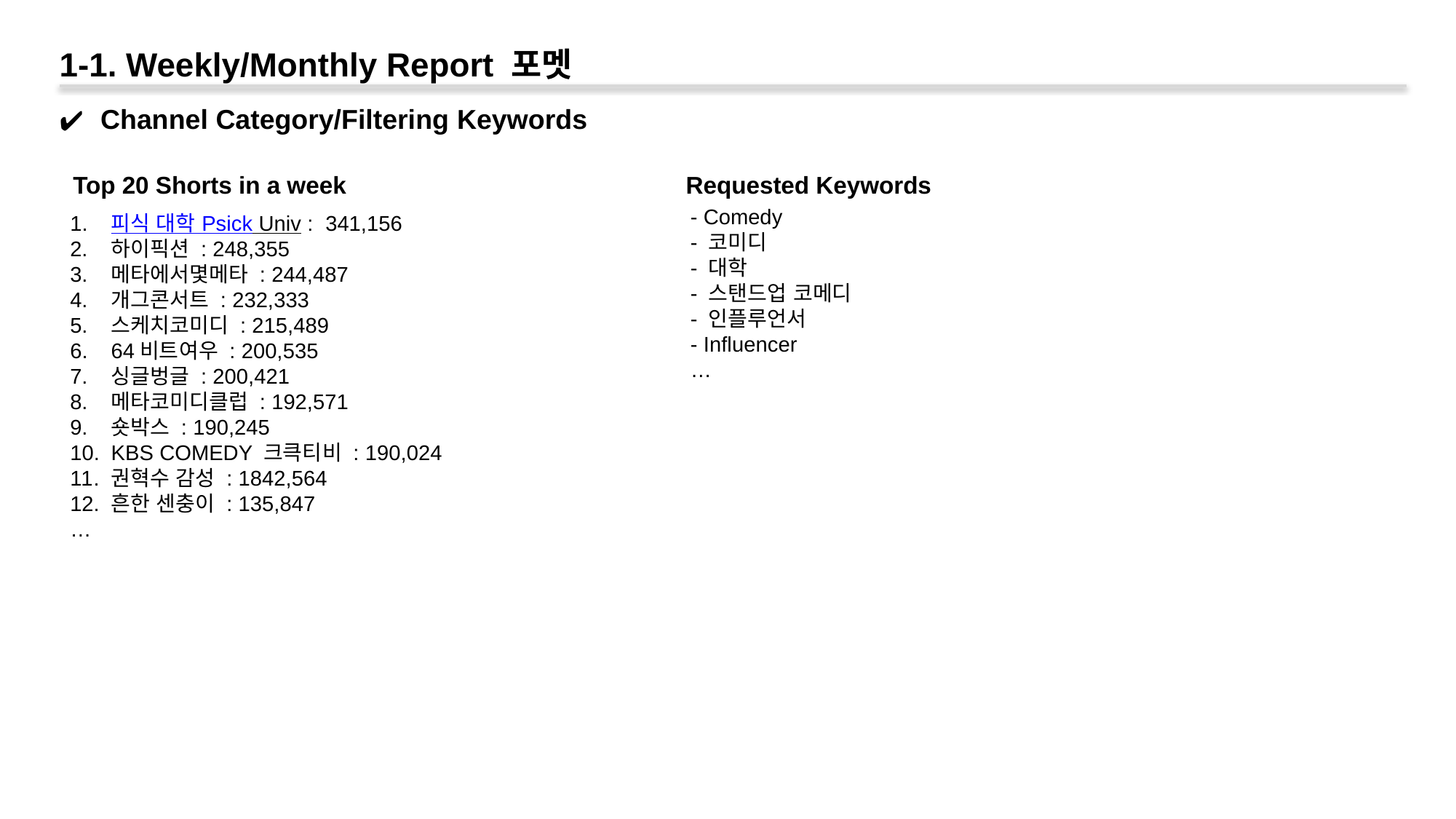

1-1. Weekly/Monthly Report 포멧
Channel Category/Filtering Keywords
Requested Keywords
Top 20 Shorts in a week
- Comedy
- 코미디
- 대학
- 스탠드업 코메디
- 인플루언서
- Influencer
…
피식 대학 Psick Univ :  341,156
하이픽션 : 248,355
메타에서몇메타 : 244,487
개그콘서트 : 232,333
스케치코미디 : 215,489
64비트여우 : 200,535
싱글벙글 : 200,421
메타코미디클럽 : 192,571
숏박스 : 190,245
KBS COMEDY 크큭티비 : 190,024
권혁수 감성 : 1842,564
흔한 센충이 : 135,847
…